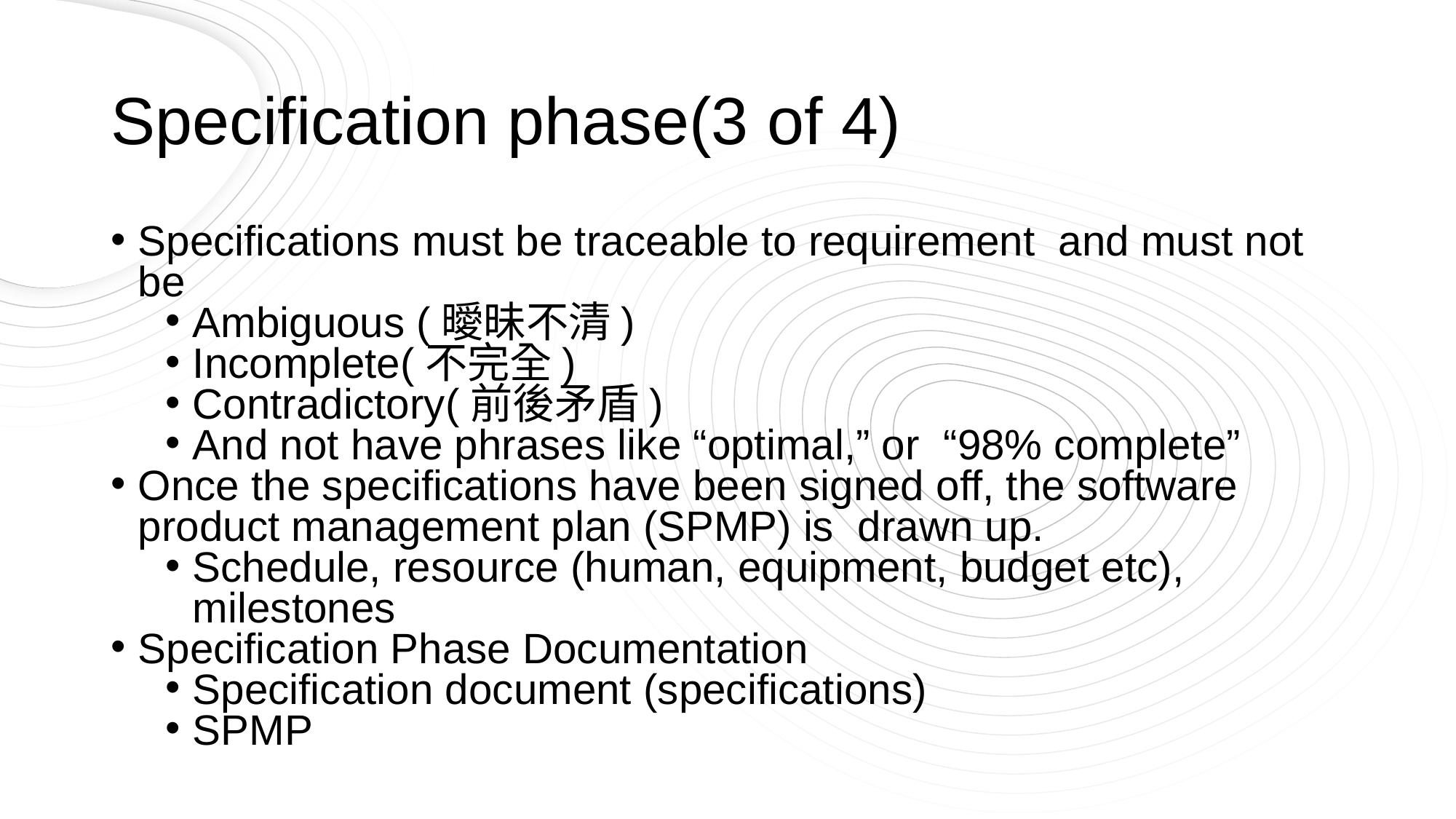

# Specification phase(3 of 4)
Specifications must be traceable to requirement  and must not be
Ambiguous (曖昧不清)
Incomplete(不完全)
Contradictory(前後矛盾)
And not have phrases like “optimal,” or  “98% complete”
Once the specifications have been signed off, the software product management plan (SPMP) is  drawn up.
Schedule, resource (human, equipment, budget etc), milestones
Specification Phase Documentation
Specification document (specifications)
SPMP